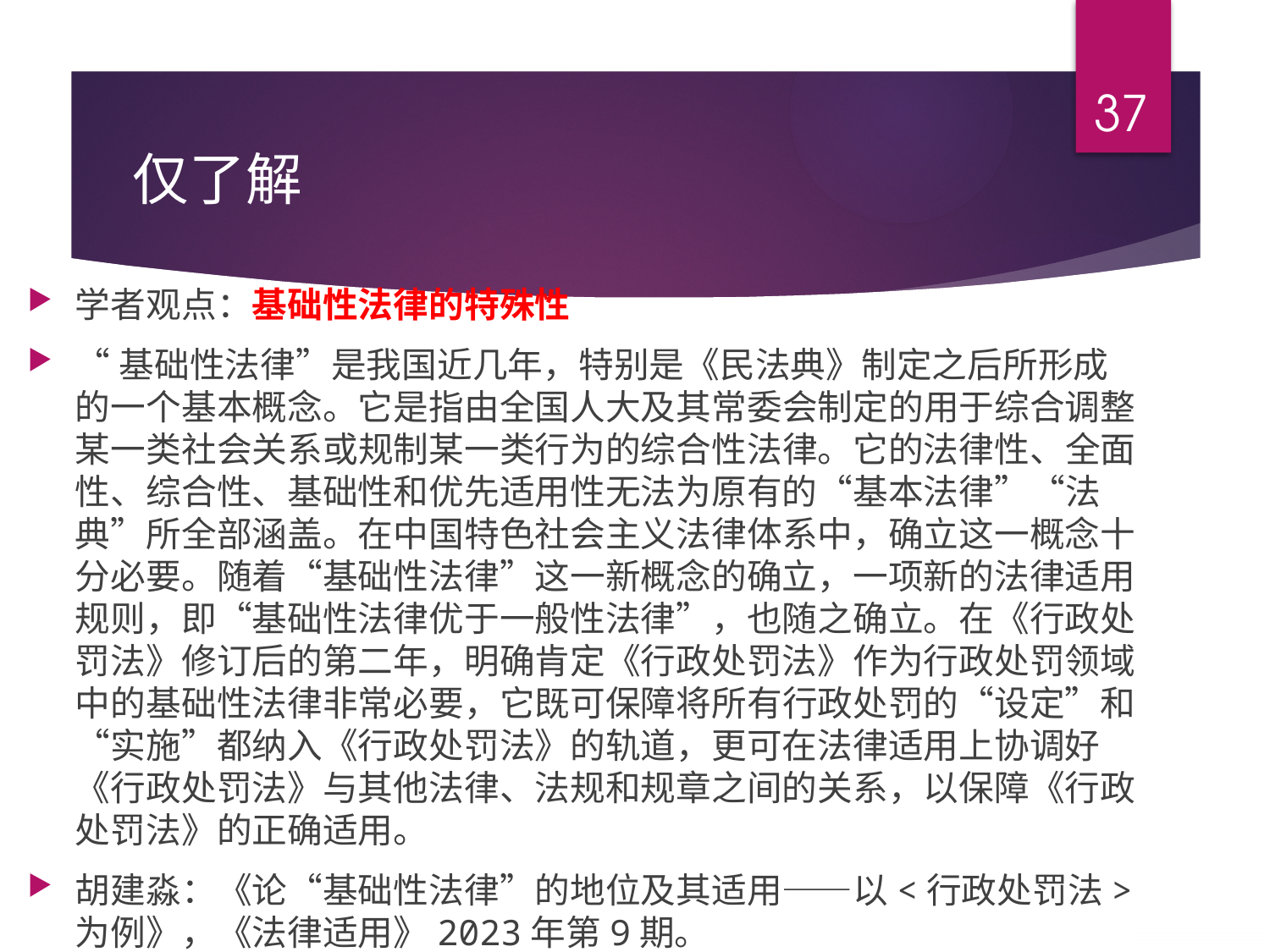

37
# 仅了解
学者观点：基础性法律的特殊性
“基础性法律”是我国近几年，特别是《民法典》制定之后所形成的一个基本概念。它是指由全国人大及其常委会制定的用于综合调整某一类社会关系或规制某一类行为的综合性法律。它的法律性、全面性、综合性、基础性和优先适用性无法为原有的“基本法律”“法典”所全部涵盖。在中国特色社会主义法律体系中，确立这一概念十分必要。随着“基础性法律”这一新概念的确立，一项新的法律适用规则，即“基础性法律优于一般性法律”，也随之确立。在《行政处罚法》修订后的第二年，明确肯定《行政处罚法》作为行政处罚领域中的基础性法律非常必要，它既可保障将所有行政处罚的“设定”和“实施”都纳入《行政处罚法》的轨道，更可在法律适用上协调好《行政处罚法》与其他法律、法规和规章之间的关系，以保障《行政处罚法》的正确适用。
胡建淼：《论“基础性法律”的地位及其适用——以<行政处罚法>为例》，《法律适用》2023年第9期。